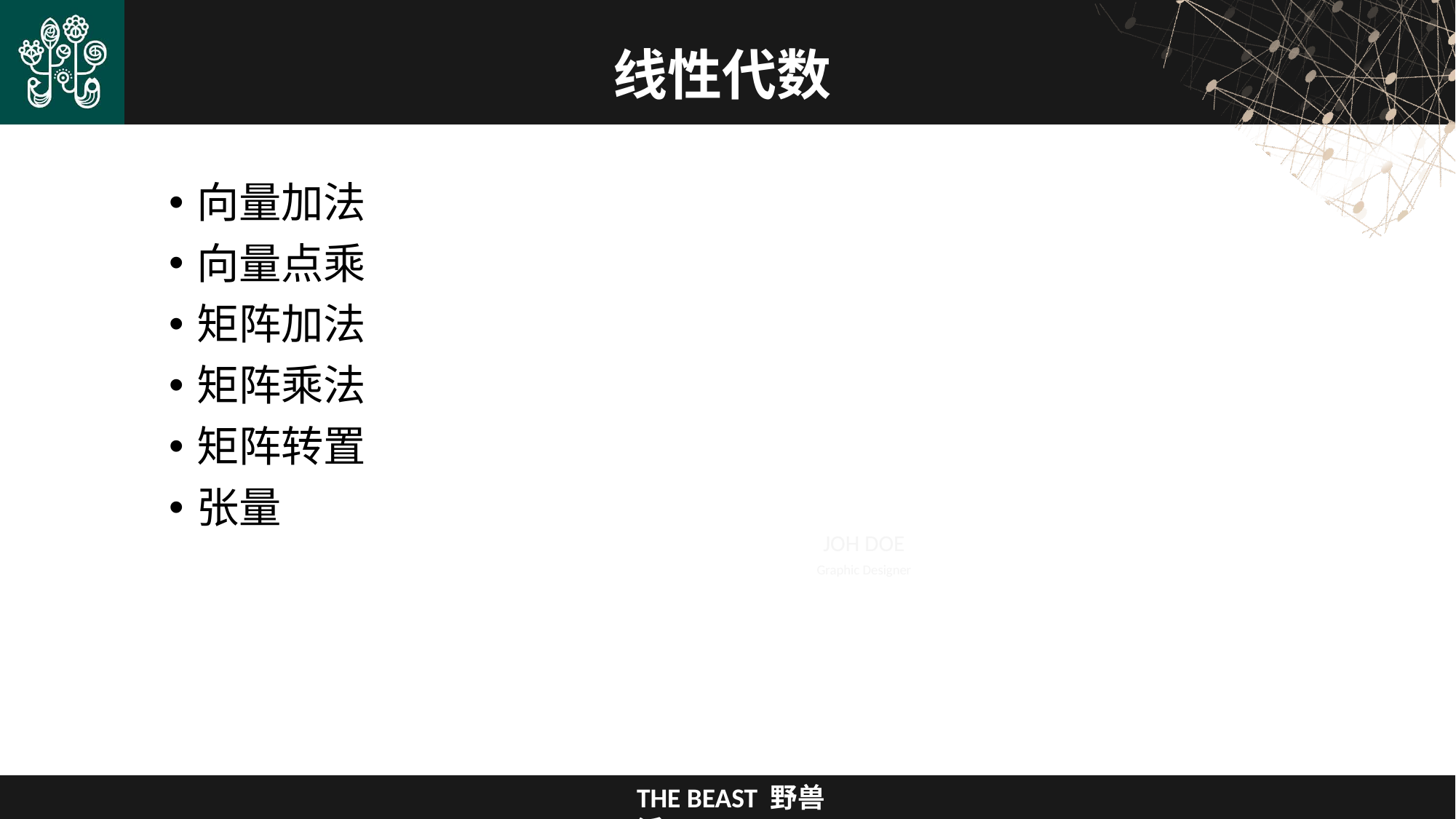

线性代数
向量加法
向量点乘
矩阵加法
矩阵乘法
矩阵转置
张量
JOH DOE
Graphic Designer